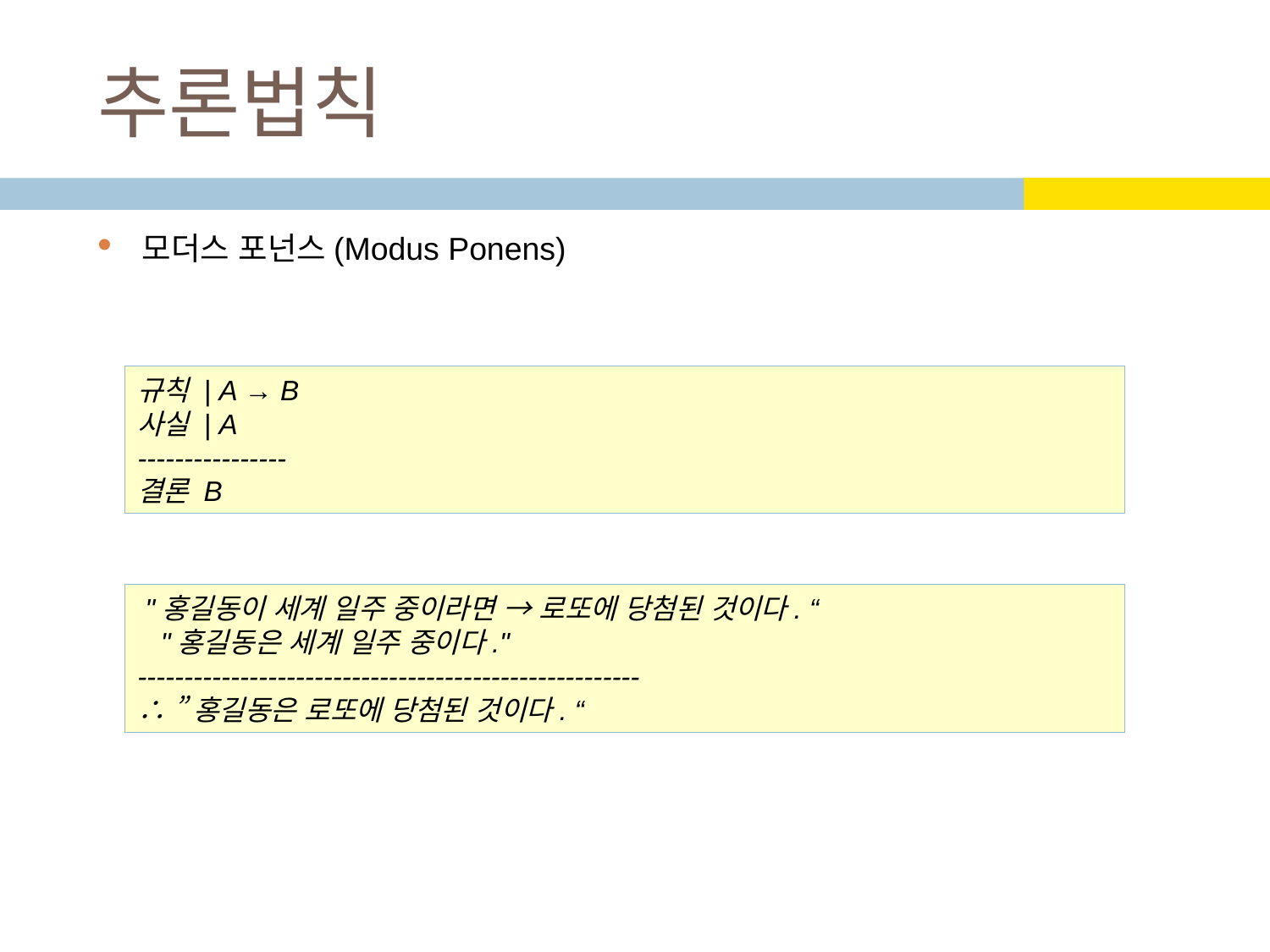

# 추론법칙
모더스 포넌스(Modus Ponens)

규칙 | A → B
사실 | A
----------------
결론 B
 "홍길동이 세계 일주 중이라면 → 로또에 당첨된 것이다. “
   "홍길동은 세계 일주 중이다."
------------------------------------------------------
∴ ”홍길동은 로또에 당첨된 것이다. “